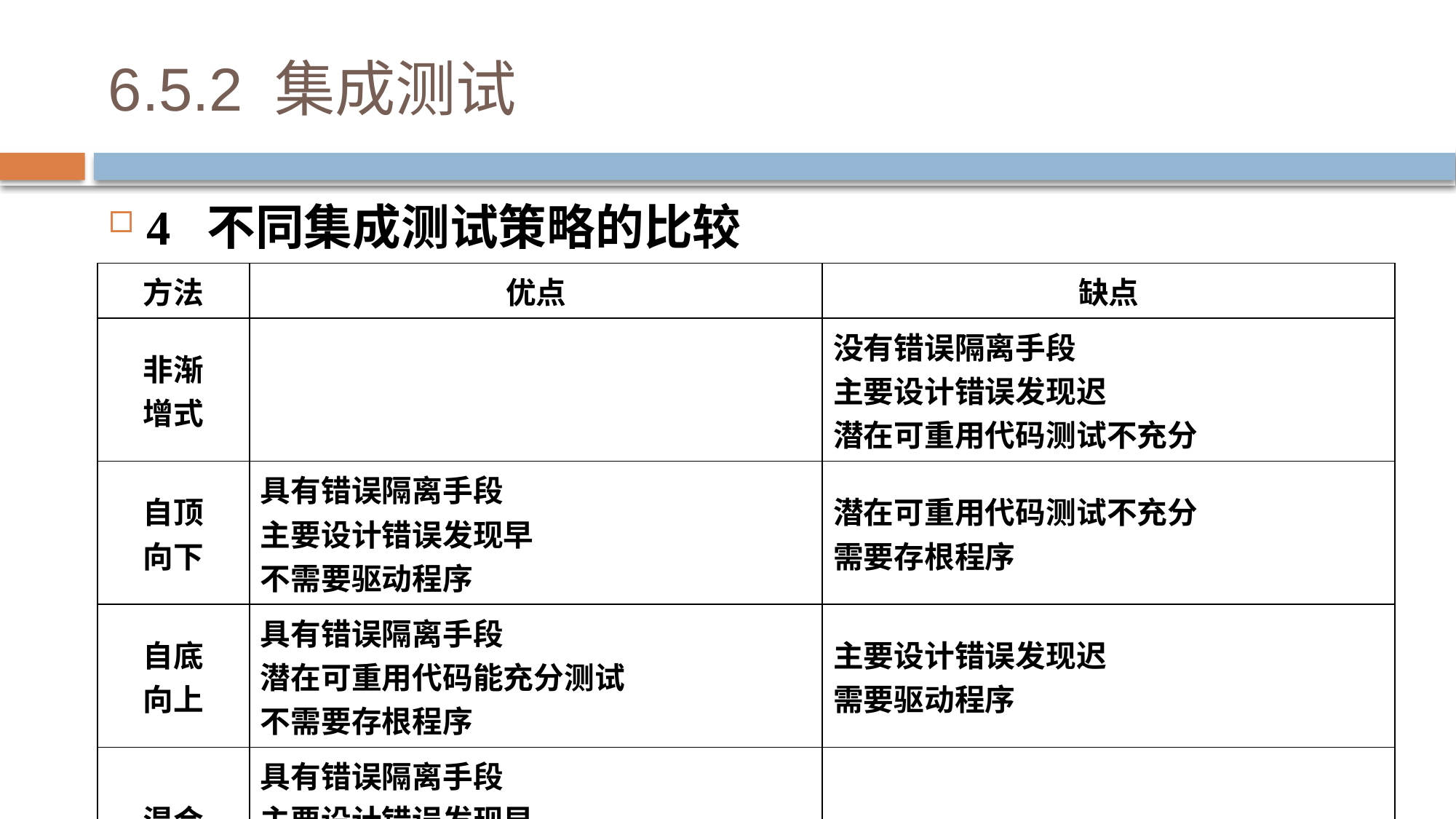

# 6.5.2 集成测试
89
4  不同集成测试策略的比较

| 方法 | 优点 | 缺点 |
| --- | --- | --- |
| 非渐 增式 |  | 没有错误隔离手段 主要设计错误发现迟 潜在可重用代码测试不充分 |
| 自顶 向下 | 具有错误隔离手段 主要设计错误发现早 不需要驱动程序 | 潜在可重用代码测试不充分 需要存根程序 |
| 自底 向上 | 具有错误隔离手段 潜在可重用代码能充分测试 不需要存根程序 | 主要设计错误发现迟 需要驱动程序 |
| 混合 | 具有错误隔离手段 主要设计错误发现早 潜在可重用代码能充分测试 |  |
 chapter__5